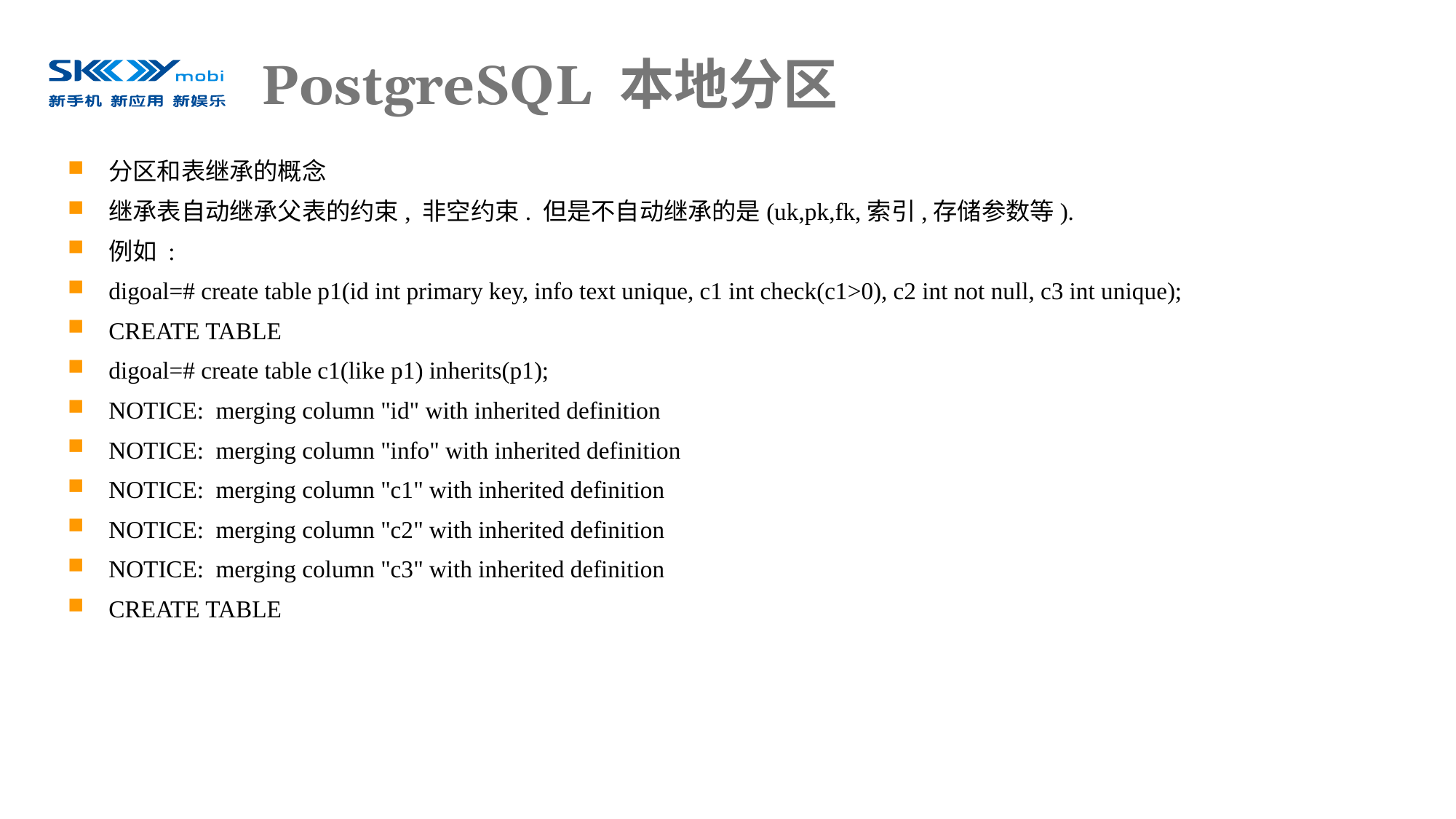

# PostgreSQL 本地分区
分区和表继承的概念
继承表自动继承父表的约束, 非空约束. 但是不自动继承的是(uk,pk,fk,索引,存储参数等).
例如 :
digoal=# create table p1(id int primary key, info text unique, c1 int check(c1>0), c2 int not null, c3 int unique);
CREATE TABLE
digoal=# create table c1(like p1) inherits(p1);
NOTICE:  merging column "id" with inherited definition
NOTICE:  merging column "info" with inherited definition
NOTICE:  merging column "c1" with inherited definition
NOTICE:  merging column "c2" with inherited definition
NOTICE:  merging column "c3" with inherited definition
CREATE TABLE